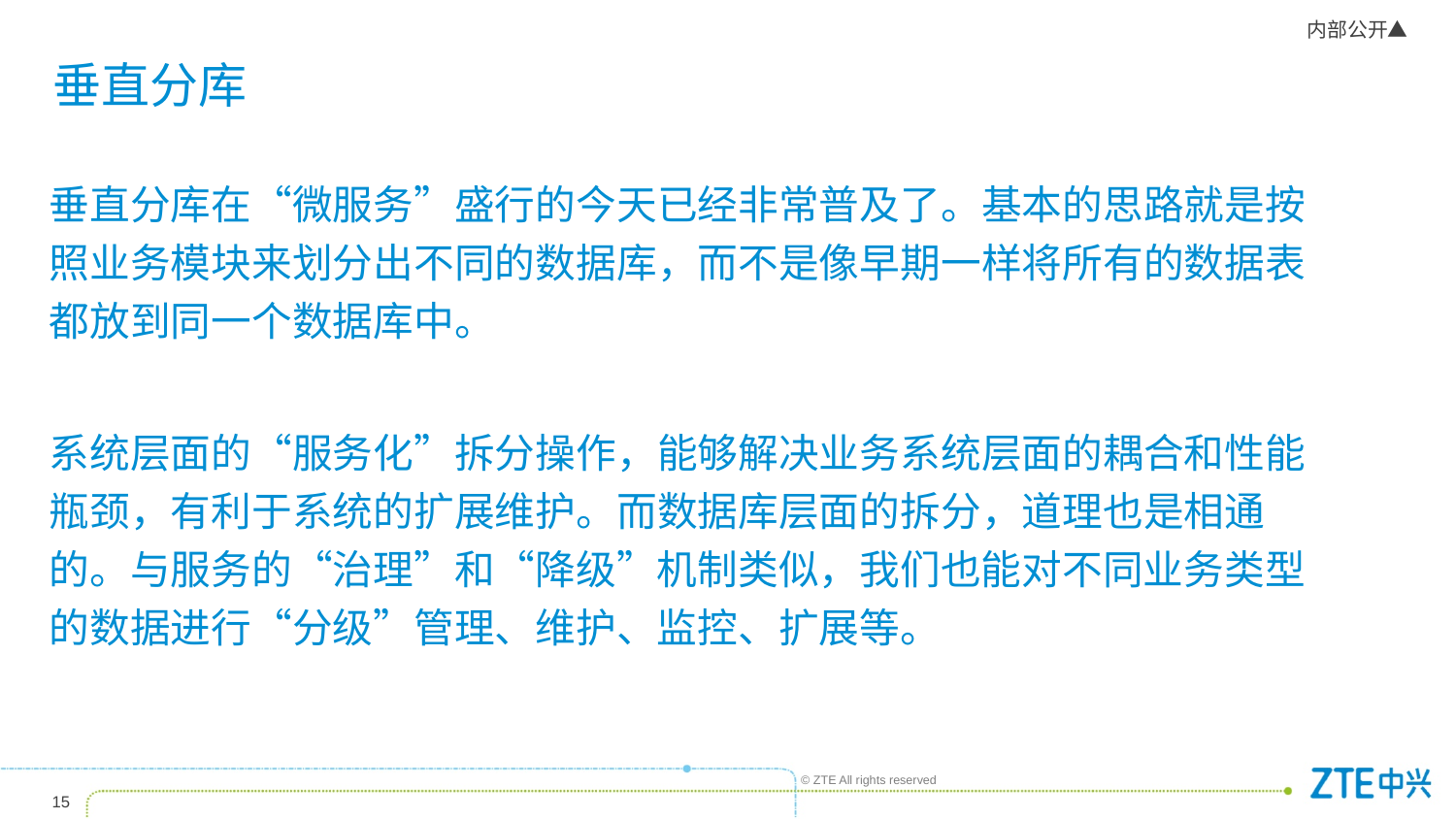

# 垂直分库
垂直分库在“微服务”盛行的今天已经非常普及了。基本的思路就是按照业务模块来划分出不同的数据库，而不是像早期一样将所有的数据表都放到同一个数据库中。

系统层面的“服务化”拆分操作，能够解决业务系统层面的耦合和性能瓶颈，有利于系统的扩展维护。而数据库层面的拆分，道理也是相通的。与服务的“治理”和“降级”机制类似，我们也能对不同业务类型的数据进行“分级”管理、维护、监控、扩展等。